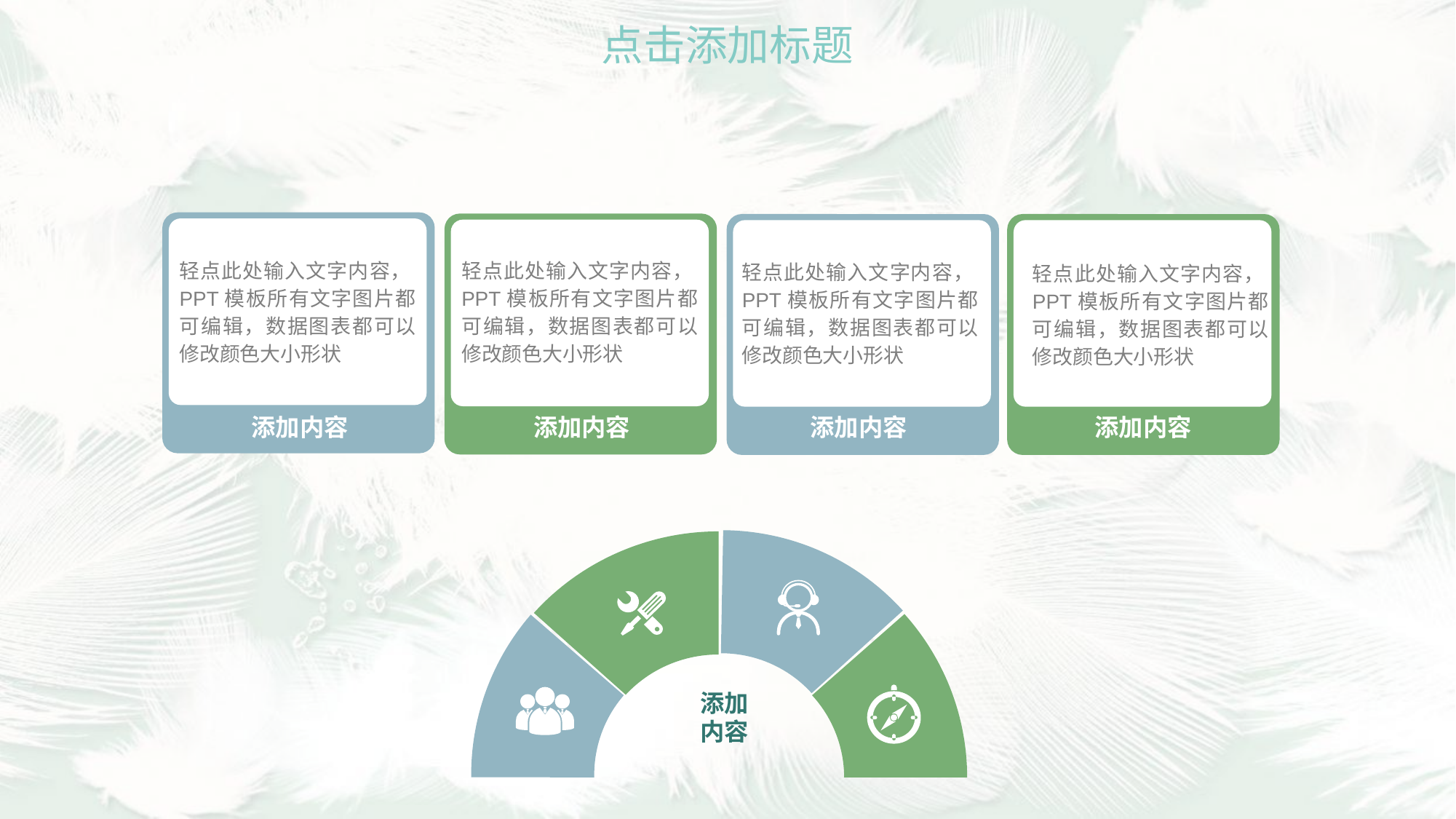

点击添加标题

轻点此处输入文字内容，PPT模板所有文字图片都可编辑，数据图表都可以修改颜色大小形状
添加内容

轻点此处输入文字内容，PPT模板所有文字图片都可编辑，数据图表都可以修改颜色大小形状
添加内容

轻点此处输入文字内容，PPT模板所有文字图片都可编辑，数据图表都可以修改颜色大小形状
添加内容

轻点此处输入文字内容，PPT模板所有文字图片都可编辑，数据图表都可以修改颜色大小形状
添加内容

添加
内容